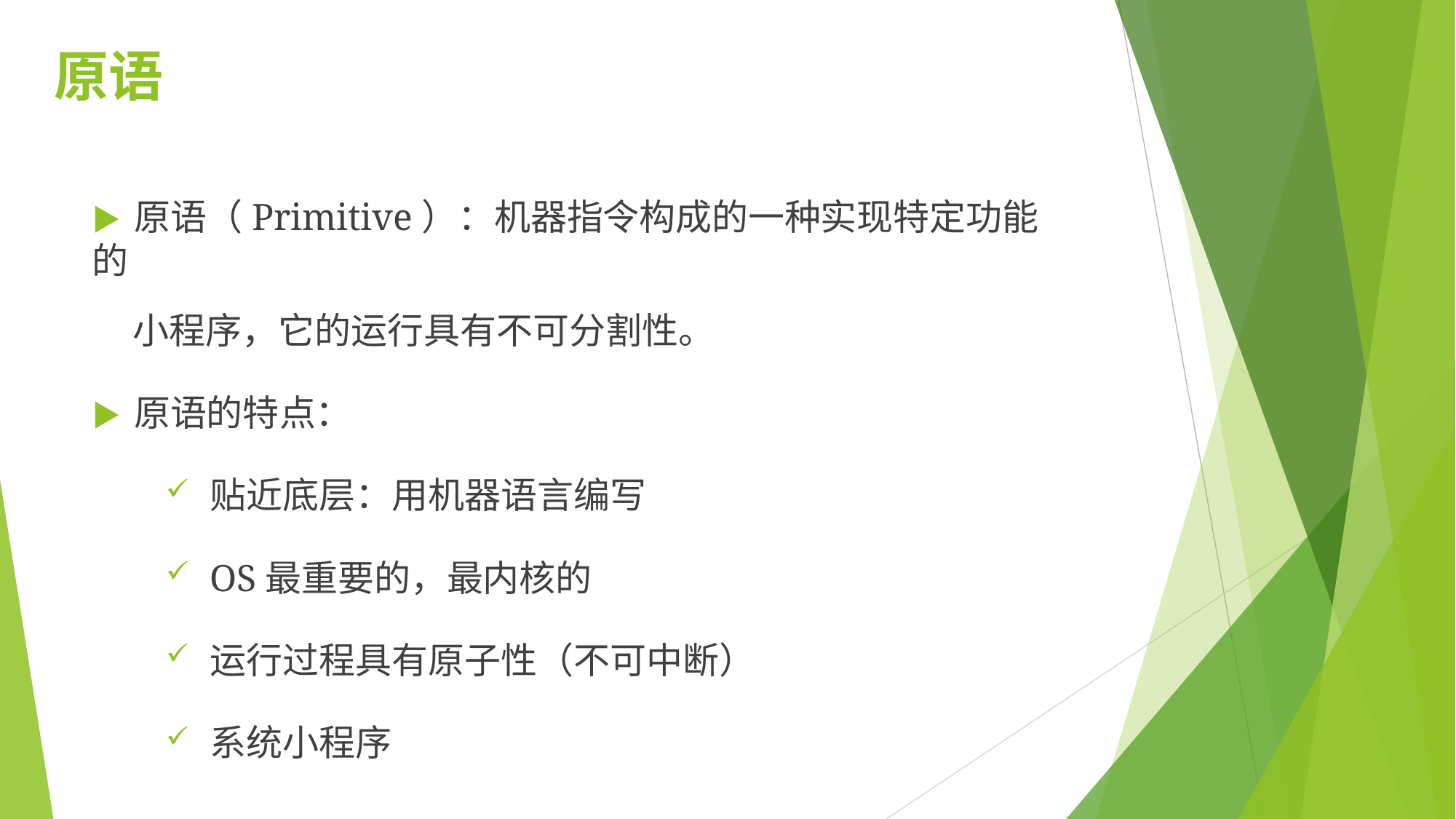

# 原语
▶	原语（Primitive）：机器指令构成的一种实现特定功能的
小程序，它的运行具有不可分割性。

▶	原语的特点：

贴近底层：用机器语言编写

OS最重要的，最内核的

运行过程具有原子性（不可中断）

系统小程序